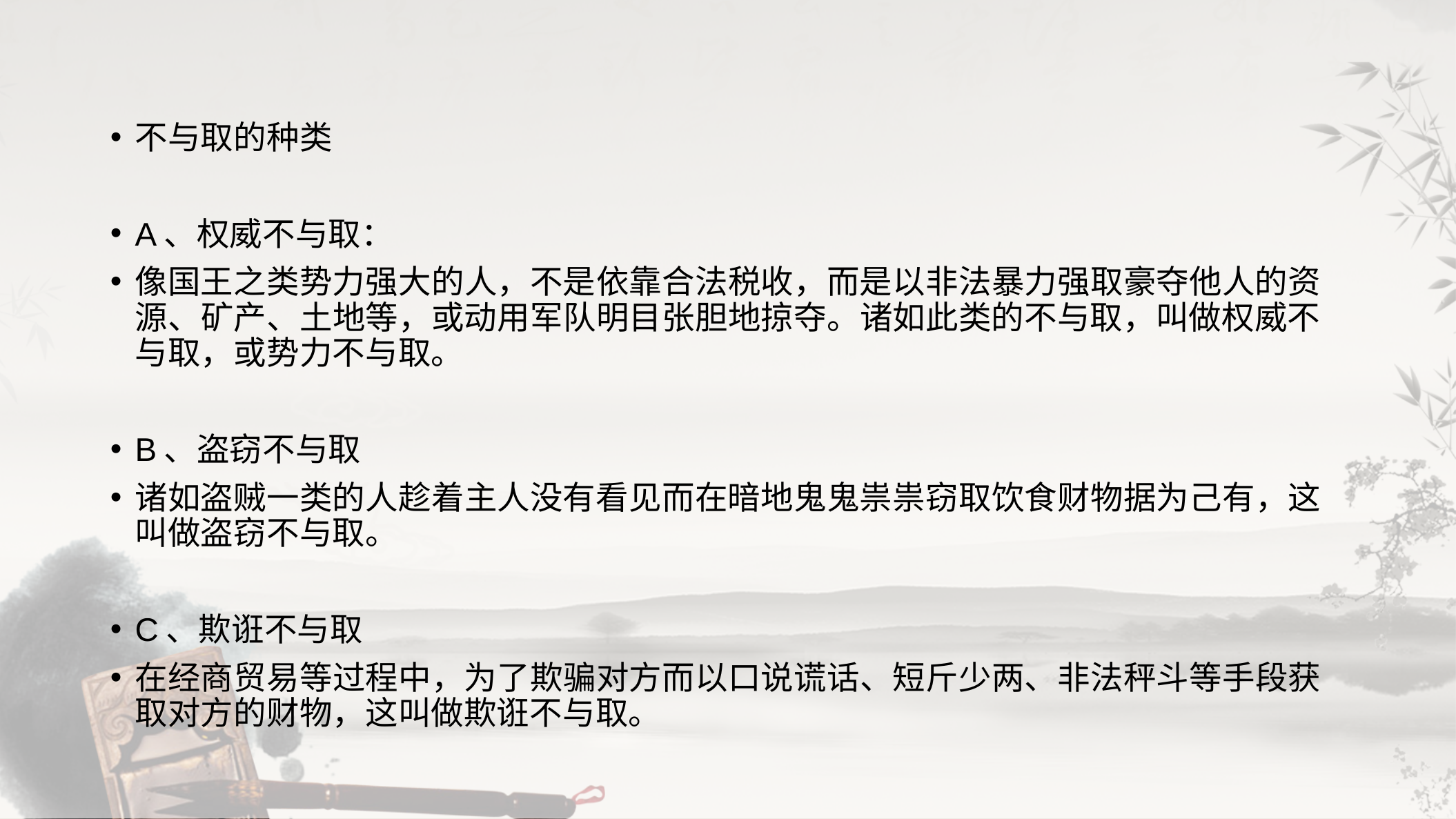

不与取的种类

A、权威不与取：
像国王之类势力强大的人，不是依靠合法税收，而是以非法暴力强取豪夺他人的资源、矿产、土地等，或动用军队明目张胆地掠夺。诸如此类的不与取，叫做权威不与取，或势力不与取。

B、盗窃不与取
诸如盗贼一类的人趁着主人没有看见而在暗地鬼鬼祟祟窃取饮食财物据为己有，这叫做盗窃不与取。

C、欺诳不与取
在经商贸易等过程中，为了欺骗对方而以口说谎话、短斤少两、非法秤斗等手段获取对方的财物，这叫做欺诳不与取。